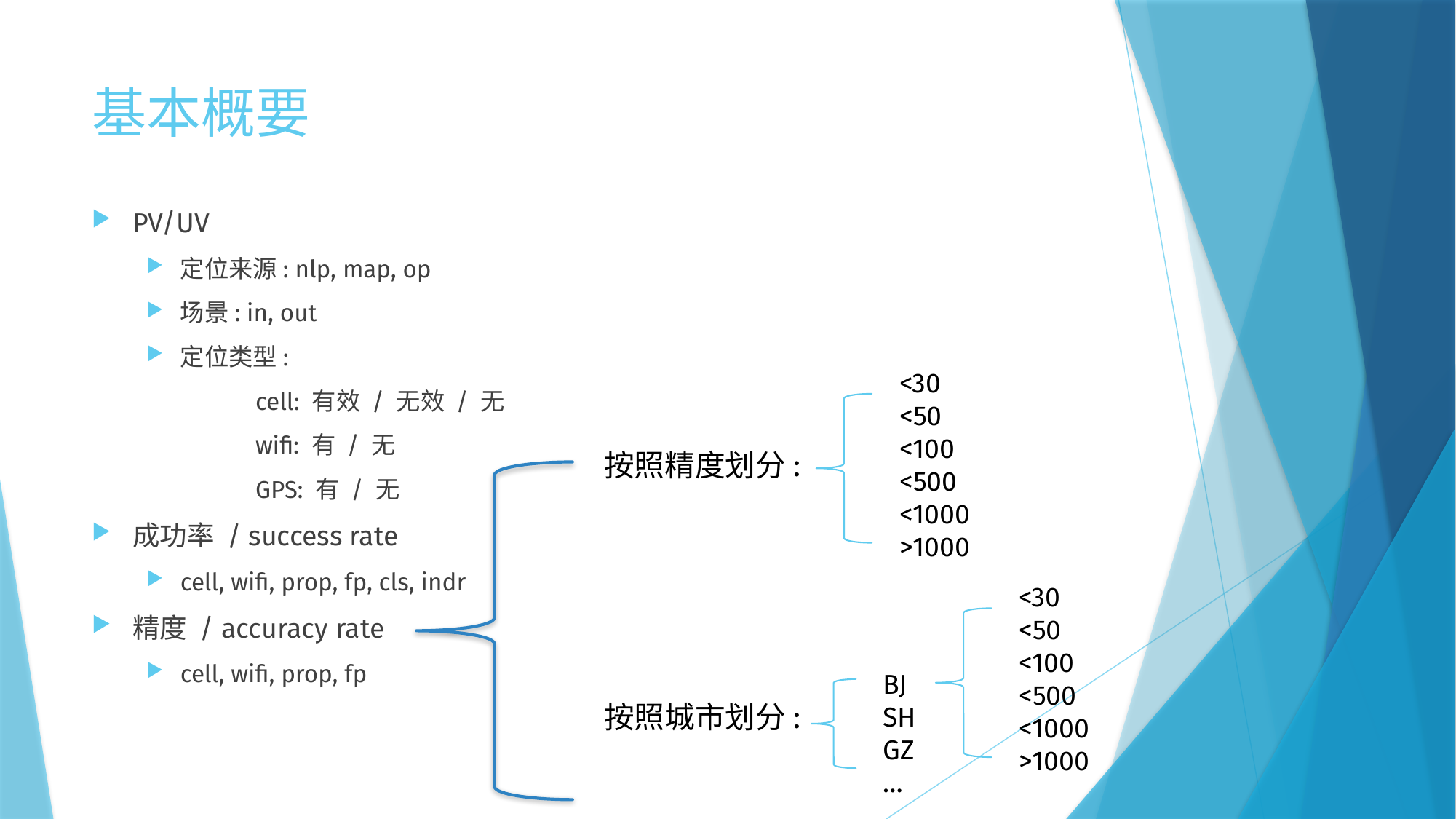

# 基本概要
PV/UV
定位来源: nlp, map, op
场景: in, out
定位类型:
	cell: 有效 / 无效 / 无
	wifi: 有 / 无
	GPS: 有 / 无
成功率 / success rate
cell, wifi, prop, fp, cls, indr
精度 / accuracy rate
cell, wifi, prop, fp
<30
<50
<100
<500
<1000
>1000

按照精度划分:

<30
<50
<100
<500
<1000
>1000

BJ
SH
GZ
…

按照城市划分: